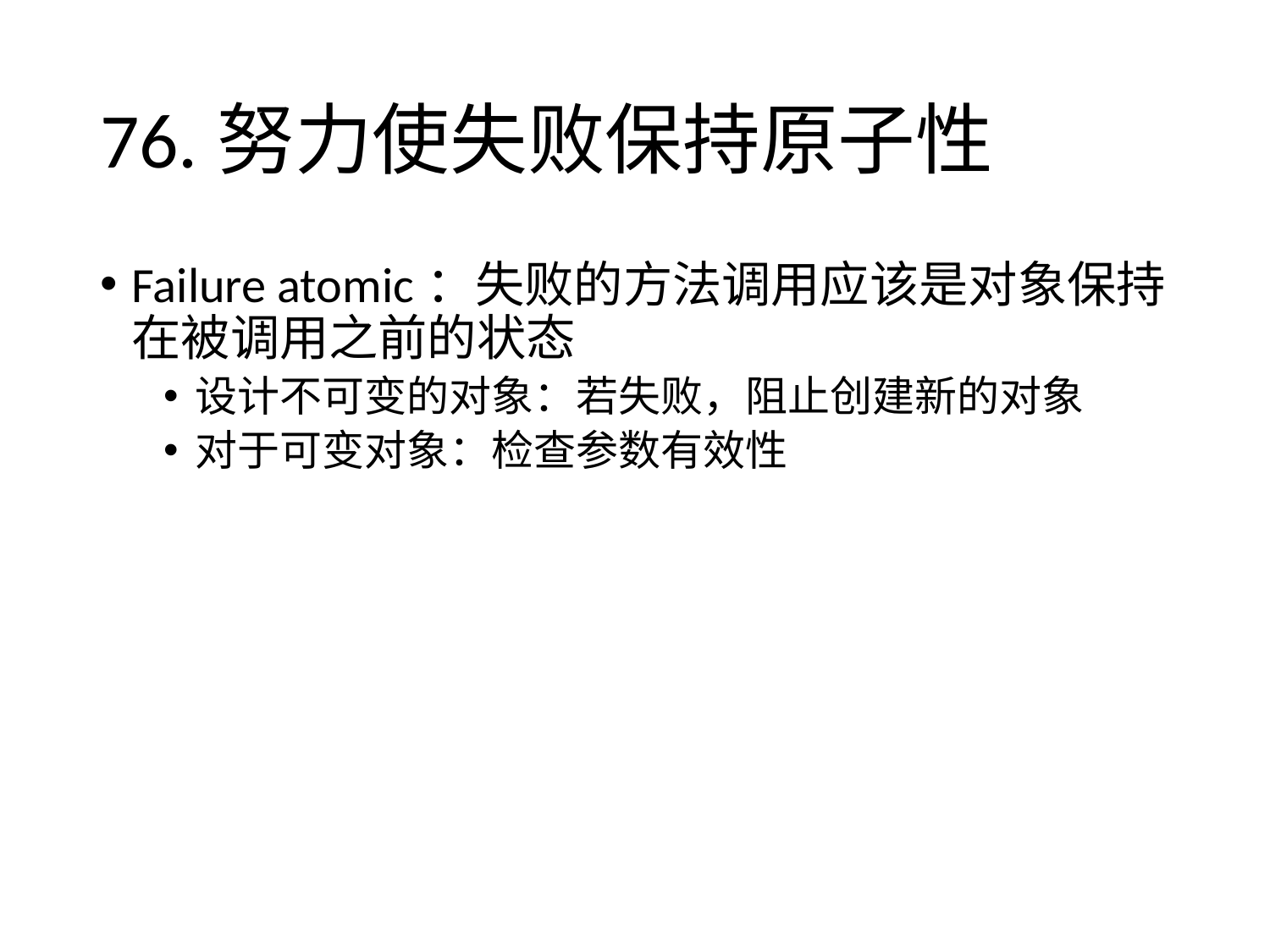

# 76.努力使失败保持原子性
Failure atomic：失败的方法调用应该是对象保持在被调用之前的状态
设计不可变的对象：若失败，阻止创建新的对象
对于可变对象：检查参数有效性